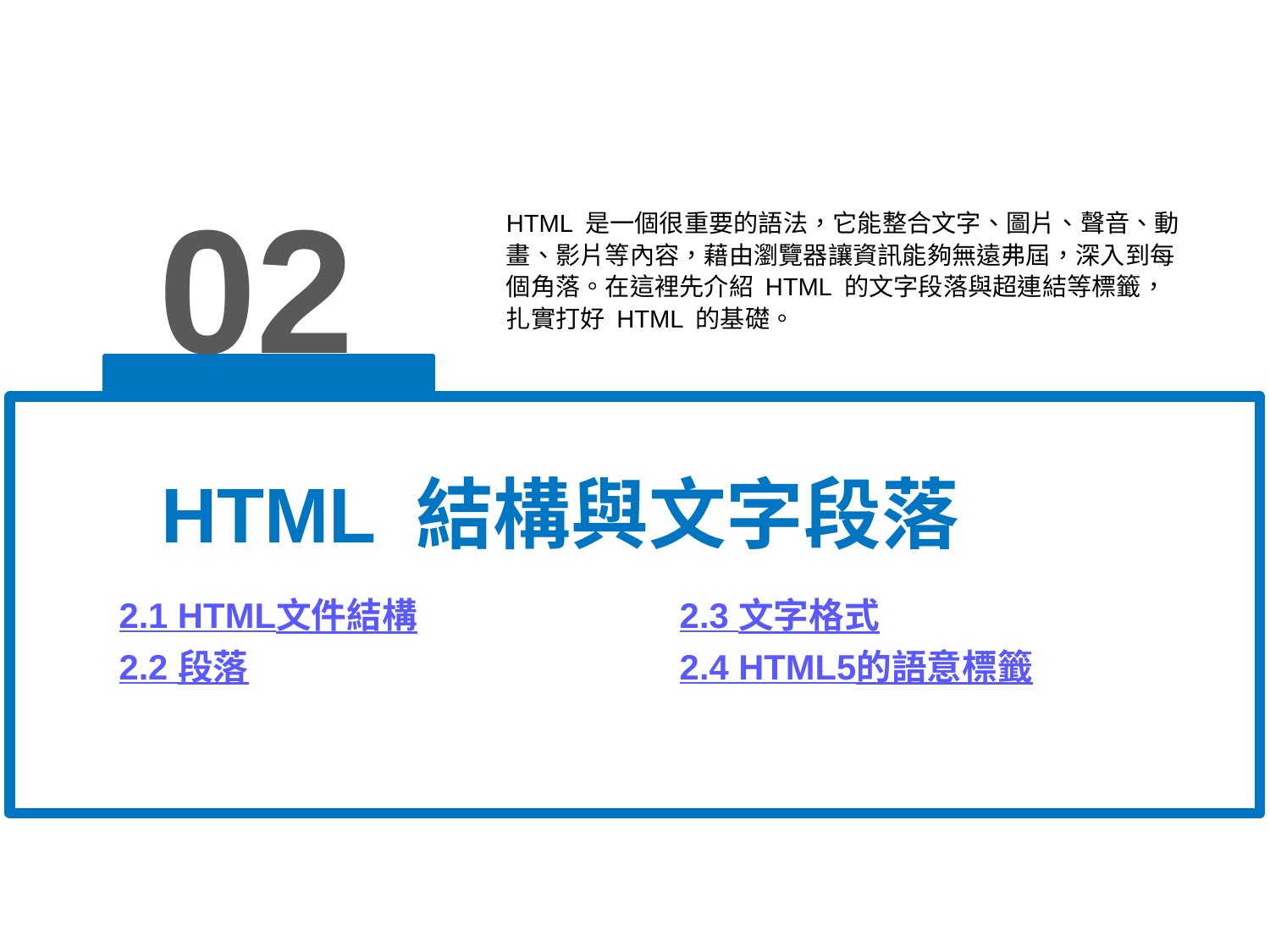

HTML 是一個很重要的語法，它能整合文字、圖片、聲音、動畫、影片等內容，藉由瀏覽器讓資訊能夠無遠弗屆，深入到每個角落。在這裡先介紹 HTML 的文字段落與超連結等標籤，扎實打好 HTML 的基礎。
02
HTML 結構與文字段落
2.1 HTML文件結構
2.2 段落

2.3 文字格式
2.4 HTML5的語意標籤